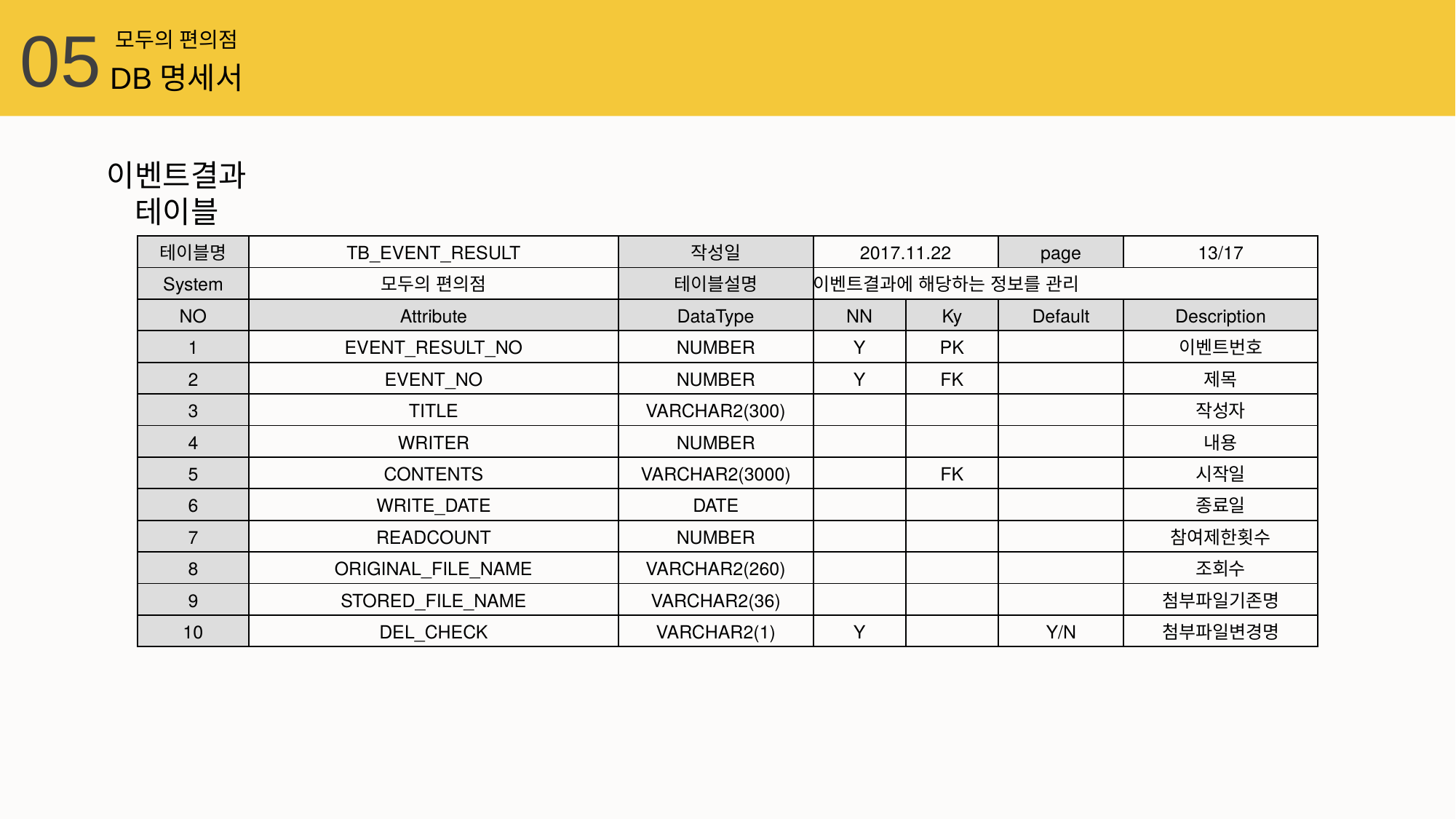

05

모두의 편의점
DB명세서
이벤트결과 테이블
| 테이블명 | TB\_EVENT\_RESULT | 작성일 | 2017.11.22 |  | page | 13/17 |
| --- | --- | --- | --- | --- | --- | --- |
| System | 모두의 편의점 | 테이블설명 | 이벤트결과에 해당하는 정보를 관리 |  |  |  |
| NO | Attribute | DataType | NN | Ky | Default | Description |
| 1 | EVENT\_RESULT\_NO | NUMBER | Y | PK |  | 이벤트번호 |
| 2 | EVENT\_NO | NUMBER | Y | FK |  | 제목 |
| 3 | TITLE | VARCHAR2(300) |  |  |  | 작성자 |
| 4 | WRITER | NUMBER |  |  |  | 내용 |
| 5 | CONTENTS | VARCHAR2(3000) |  | FK |  | 시작일 |
| 6 | WRITE\_DATE | DATE |  |  |  | 종료일 |
| 7 | READCOUNT | NUMBER |  |  |  | 참여제한횟수 |
| 8 | ORIGINAL\_FILE\_NAME | VARCHAR2(260) |  |  |  | 조회수 |
| 9 | STORED\_FILE\_NAME | VARCHAR2(36) |  |  |  | 첨부파일기존명 |
| 10 | DEL\_CHECK | VARCHAR2(1) | Y |  | Y/N | 첨부파일변경명 |